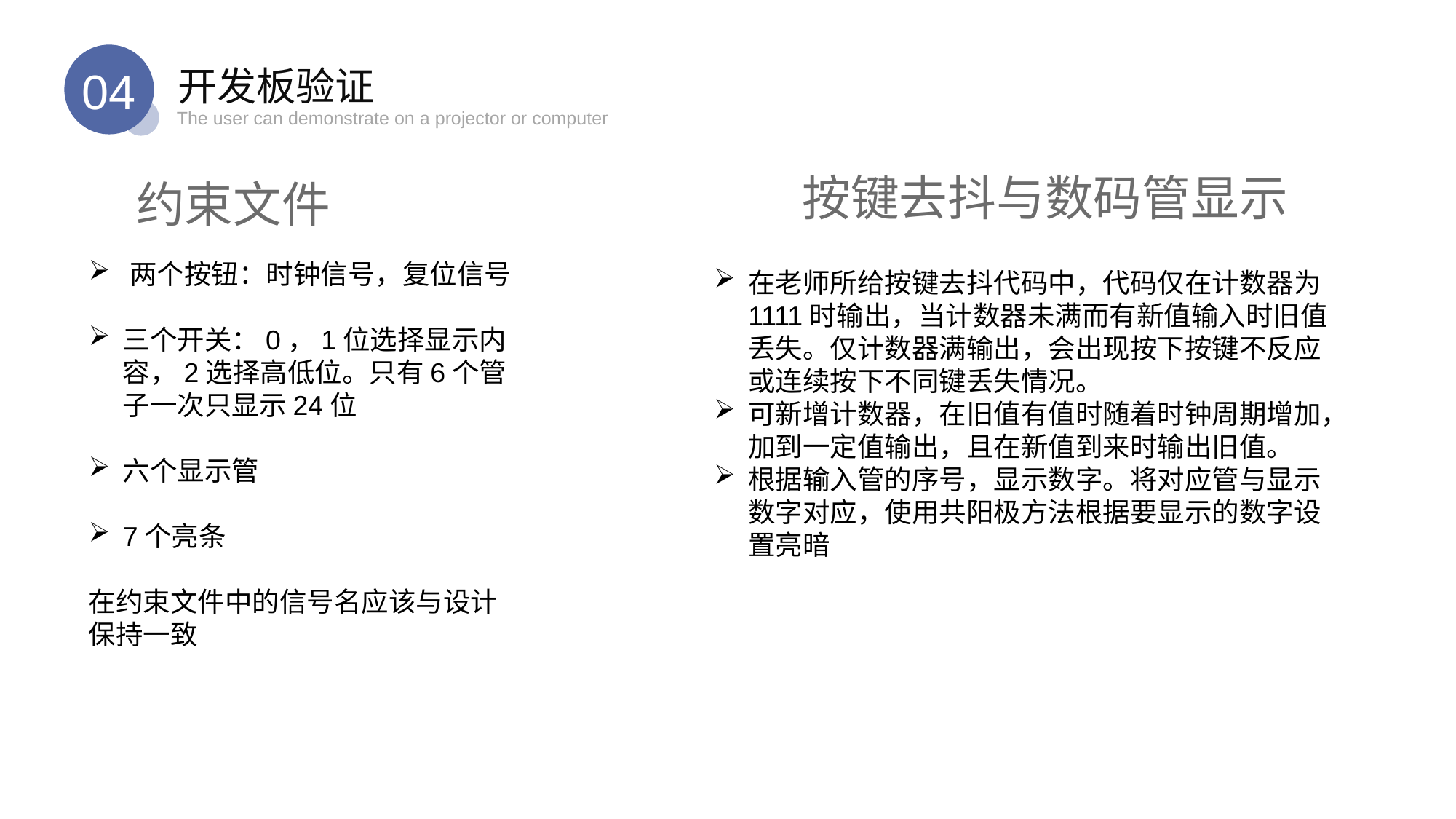

04
开发板验证
The user can demonstrate on a projector or computer
按键去抖与数码管显示
约束文件
两个按钮：时钟信号，复位信号

三个开关：0，1位选择显示内容，2选择高低位。只有6个管子一次只显示24位

六个显示管

7个亮条

在约束文件中的信号名应该与设计保持一致

在老师所给按键去抖代码中，代码仅在计数器为1111时输出，当计数器未满而有新值输入时旧值丢失。仅计数器满输出，会出现按下按键不反应或连续按下不同键丢失情况。
可新增计数器，在旧值有值时随着时钟周期增加，加到一定值输出，且在新值到来时输出旧值。
根据输入管的序号，显示数字。将对应管与显示数字对应，使用共阳极方法根据要显示的数字设置亮暗